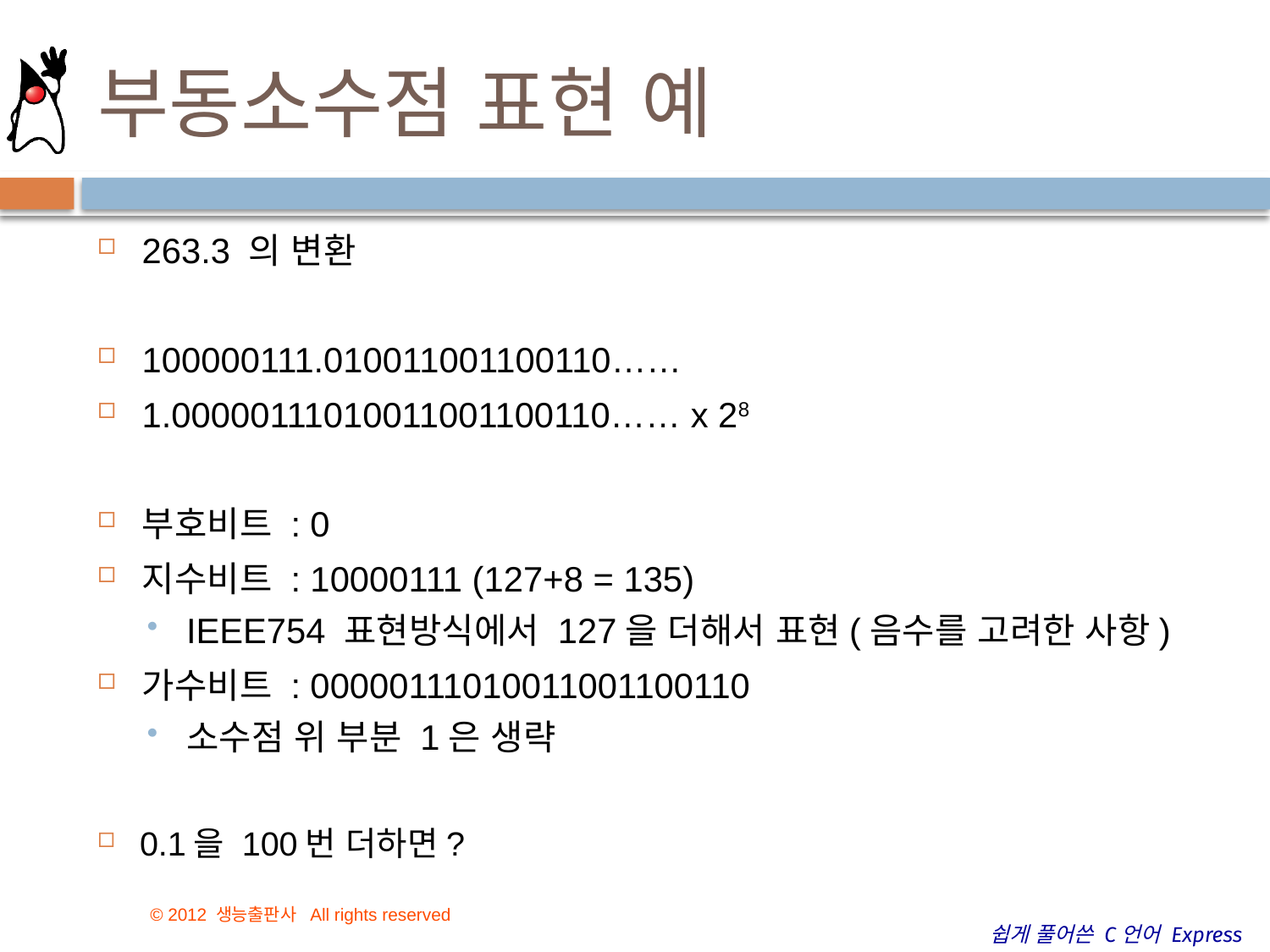

# 부동소수점 표현 예
263.3 의 변환

100000111.010011001100110……
1.00000111010011001100110…… x 28

부호비트 : 0
지수비트 : 10000111 (127+8 = 135)
IEEE754 표현방식에서 127을 더해서 표현(음수를 고려한 사항)
가수비트 : 00000111010011001100110
소수점 위 부분 1은 생략

0.1을 100번 더하면?